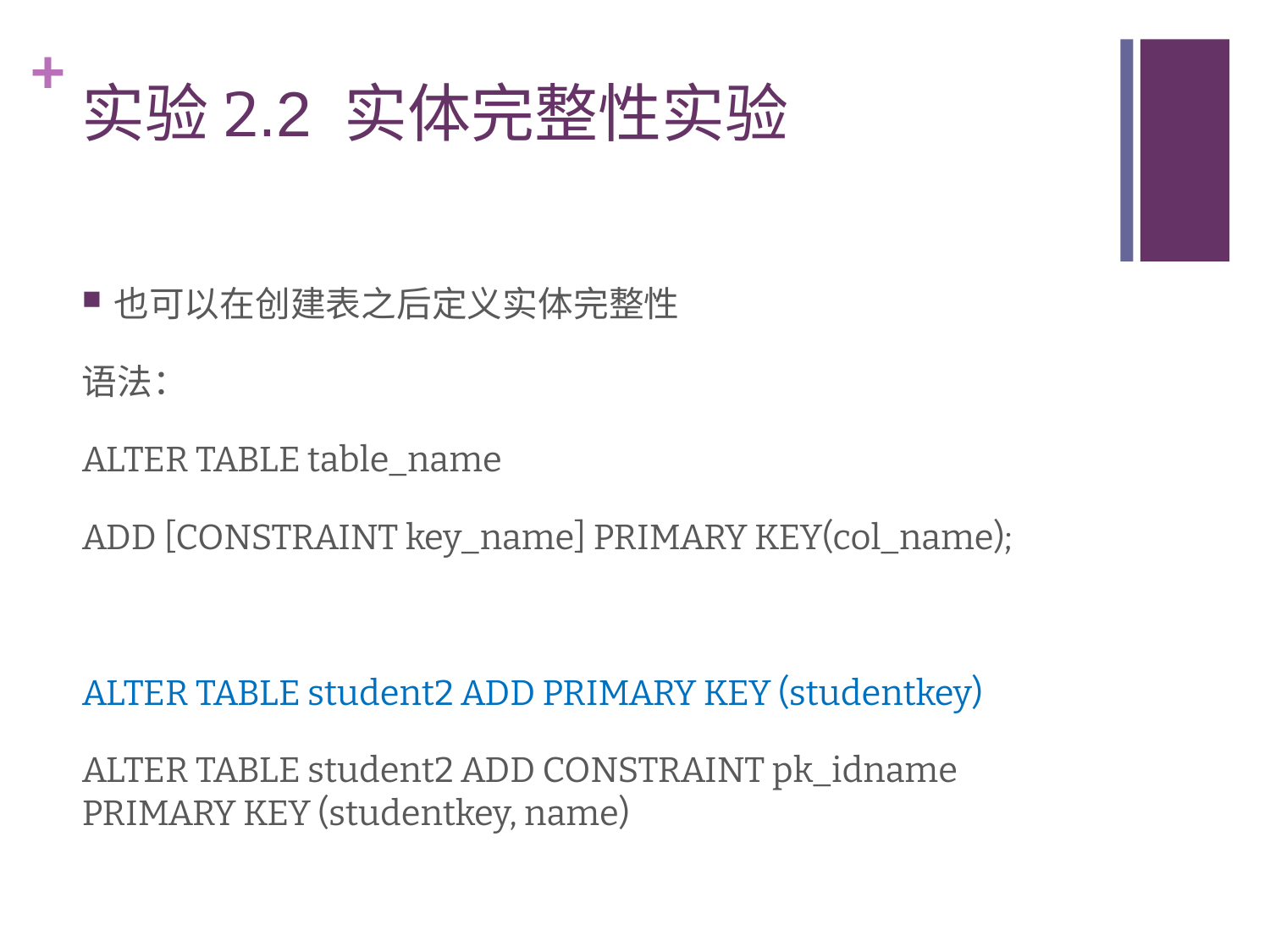

# 实验2.2 实体完整性实验
也可以在创建表之后定义实体完整性
语法：
ALTER TABLE table_name
ADD [CONSTRAINT key_name] PRIMARY KEY(col_name);

ALTER TABLE student2 ADD PRIMARY KEY (studentkey)
ALTER TABLE student2 ADD CONSTRAINT pk_idname PRIMARY KEY (studentkey, name)